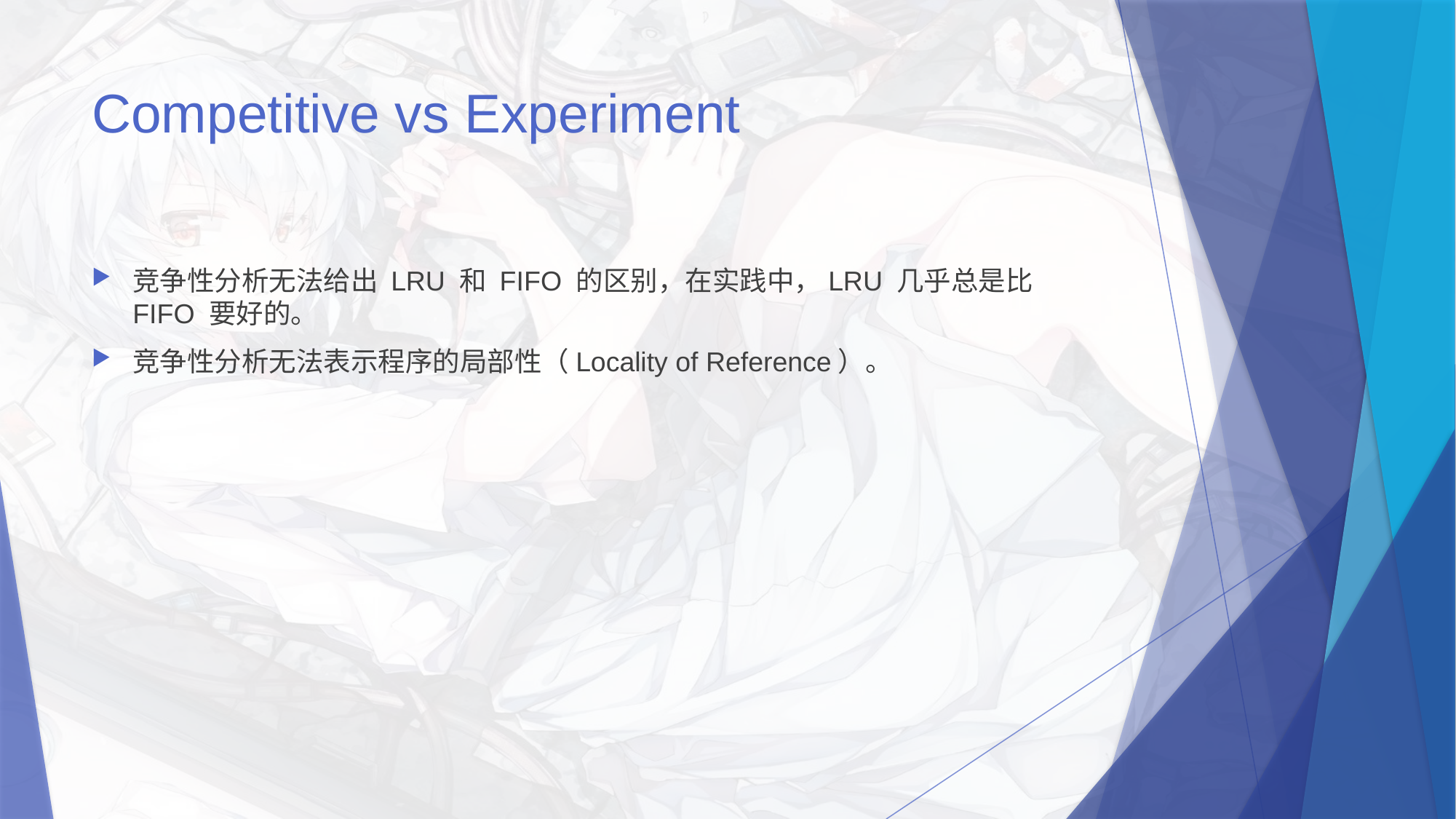

# Competitive vs Experiment
竞争性分析无法给出 LRU 和 FIFO 的区别，在实践中，LRU 几乎总是比 FIFO 要好的。
竞争性分析无法表示程序的局部性（Locality of Reference）。